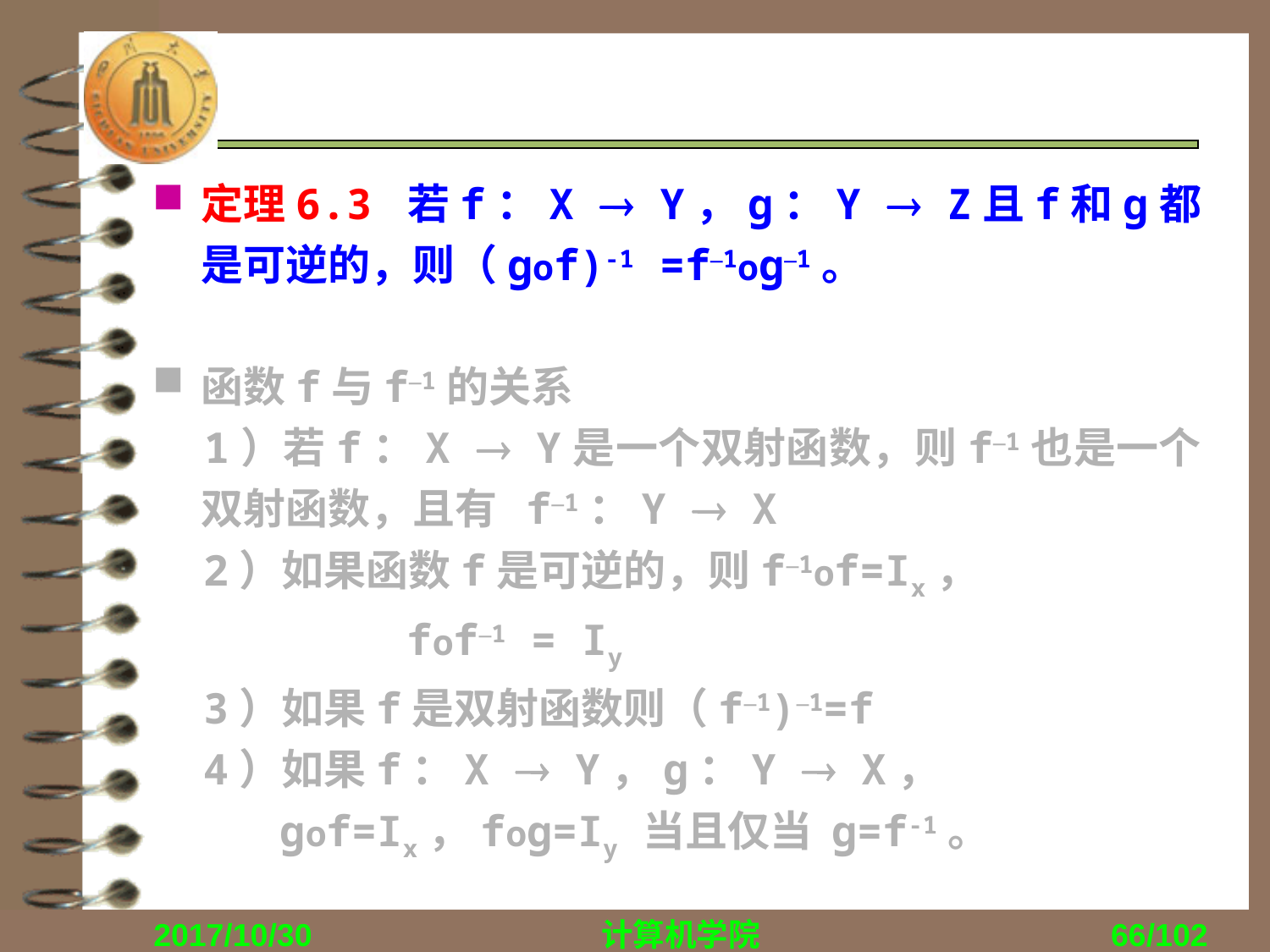

#
定理6.3 若f：X → Y，g：Y → Z且f和g都是可逆的，则（gof)-1 =f–1og–1。

函数f与f–1的关系
  1）若f：X → Y是一个双射函数，则f–1也是一个双射函数，且有  f–1：Y → X
  2）如果函数f是可逆的，则f–1of=Ix，
          fof–1 = Iy
  3）如果f是双射函数则（f–1)–1=f
  4）如果f：X → Y，g：Y → X，
     gof=Ix，fog=Iy 当且仅当 g=f-1。

2017/10/30
计算机学院
66/102